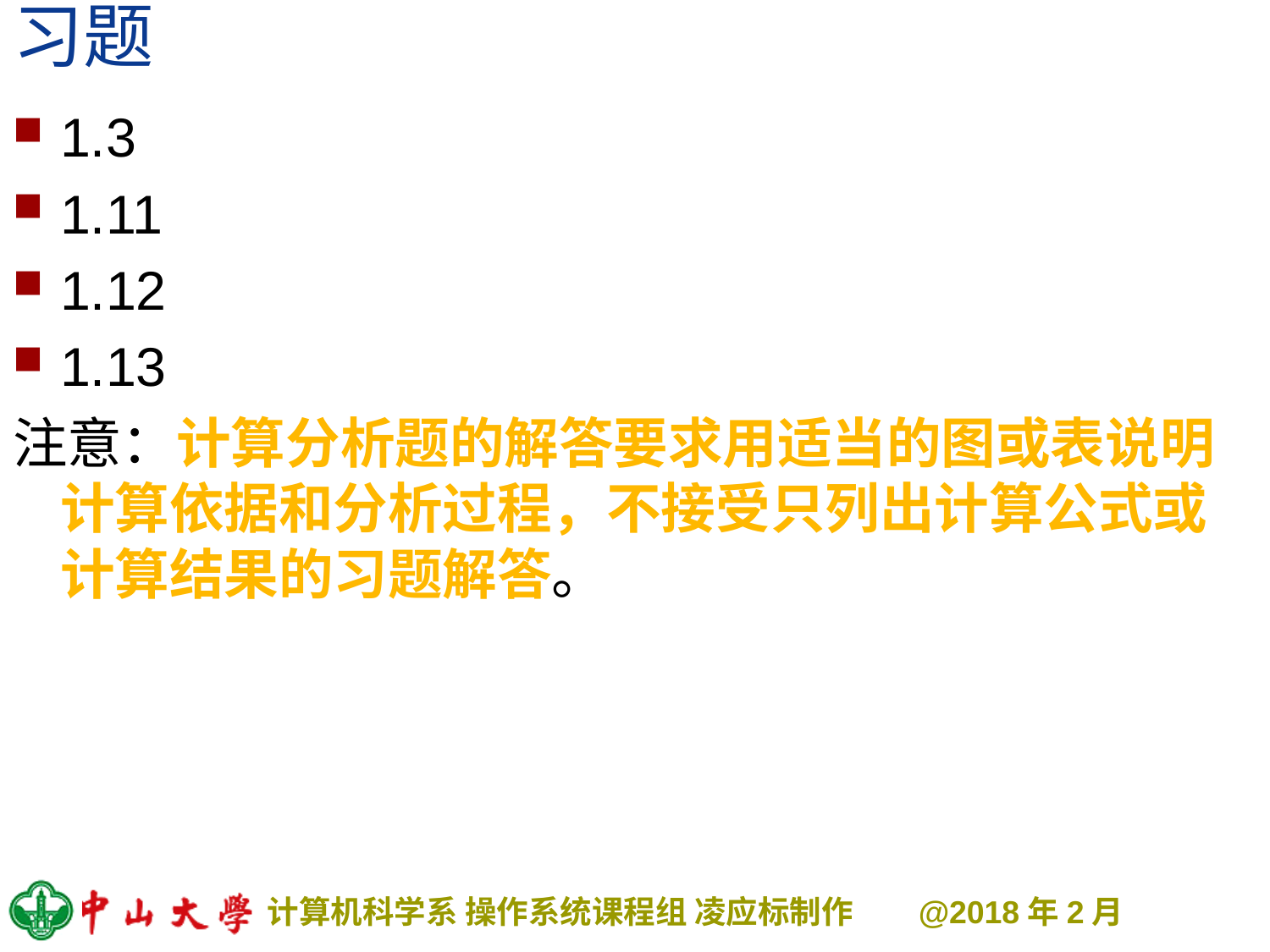

# 习题
1.3
1.11
1.12
1.13
注意：计算分析题的解答要求用适当的图或表说明计算依据和分析过程，不接受只列出计算公式或计算结果的习题解答。